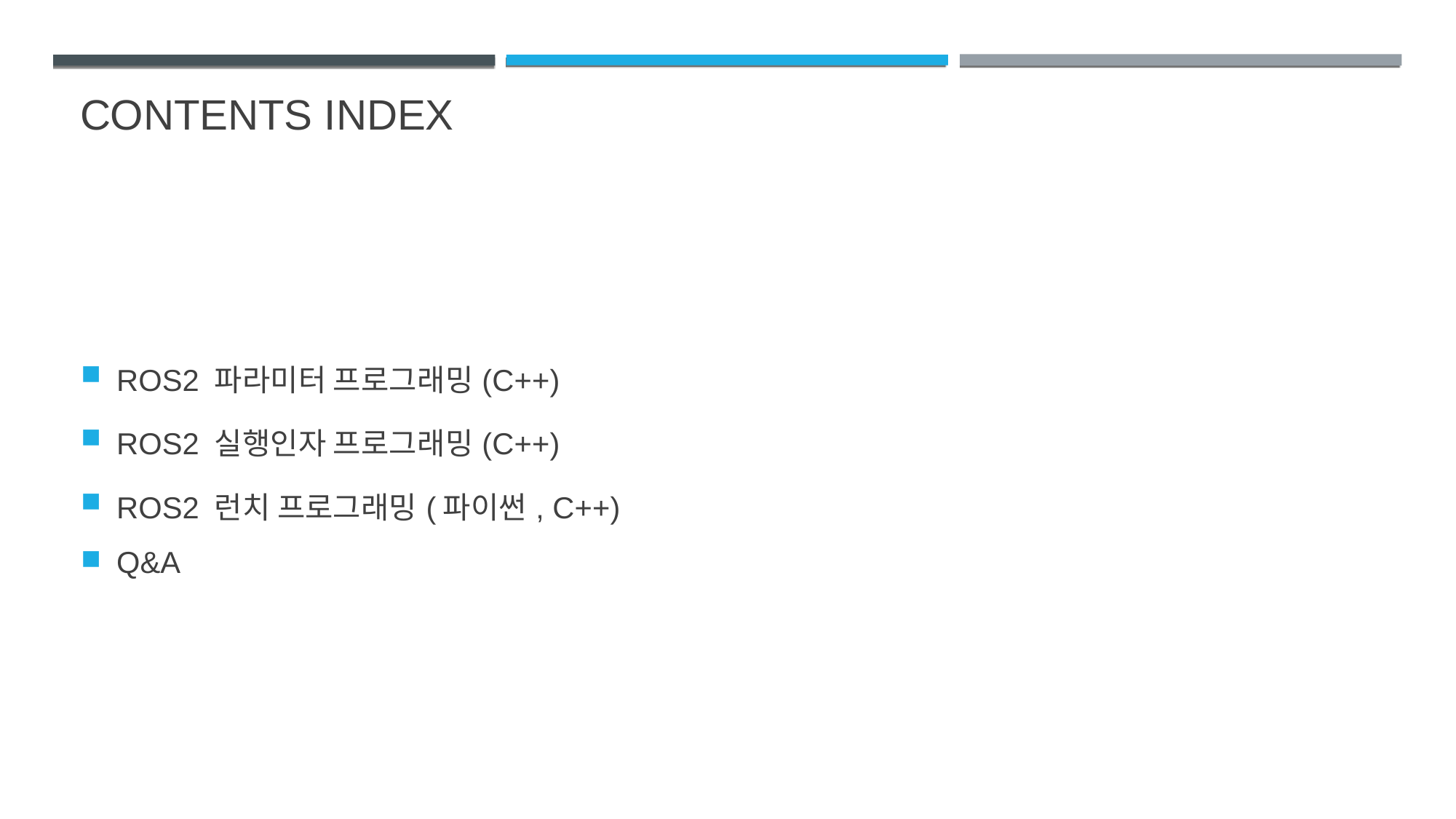

contents index
ROS2 파라미터 프로그래밍(C++)
ROS2 실행인자 프로그래밍(C++)
ROS2 런치 프로그래밍(파이썬, C++)
Q&A